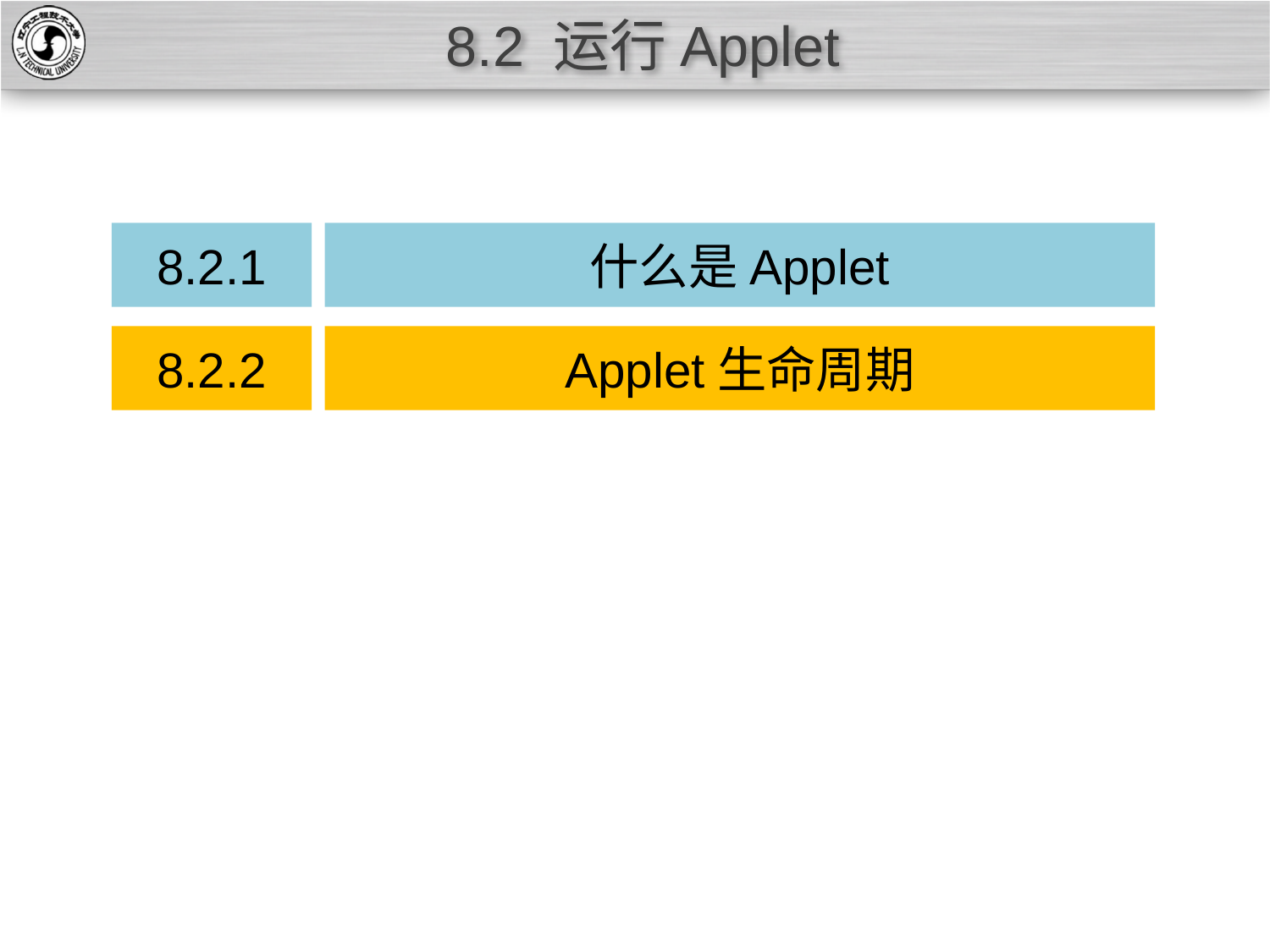

# 8.2 运行Applet
8.2.1
什么是Applet
8.2.2
Applet生命周期